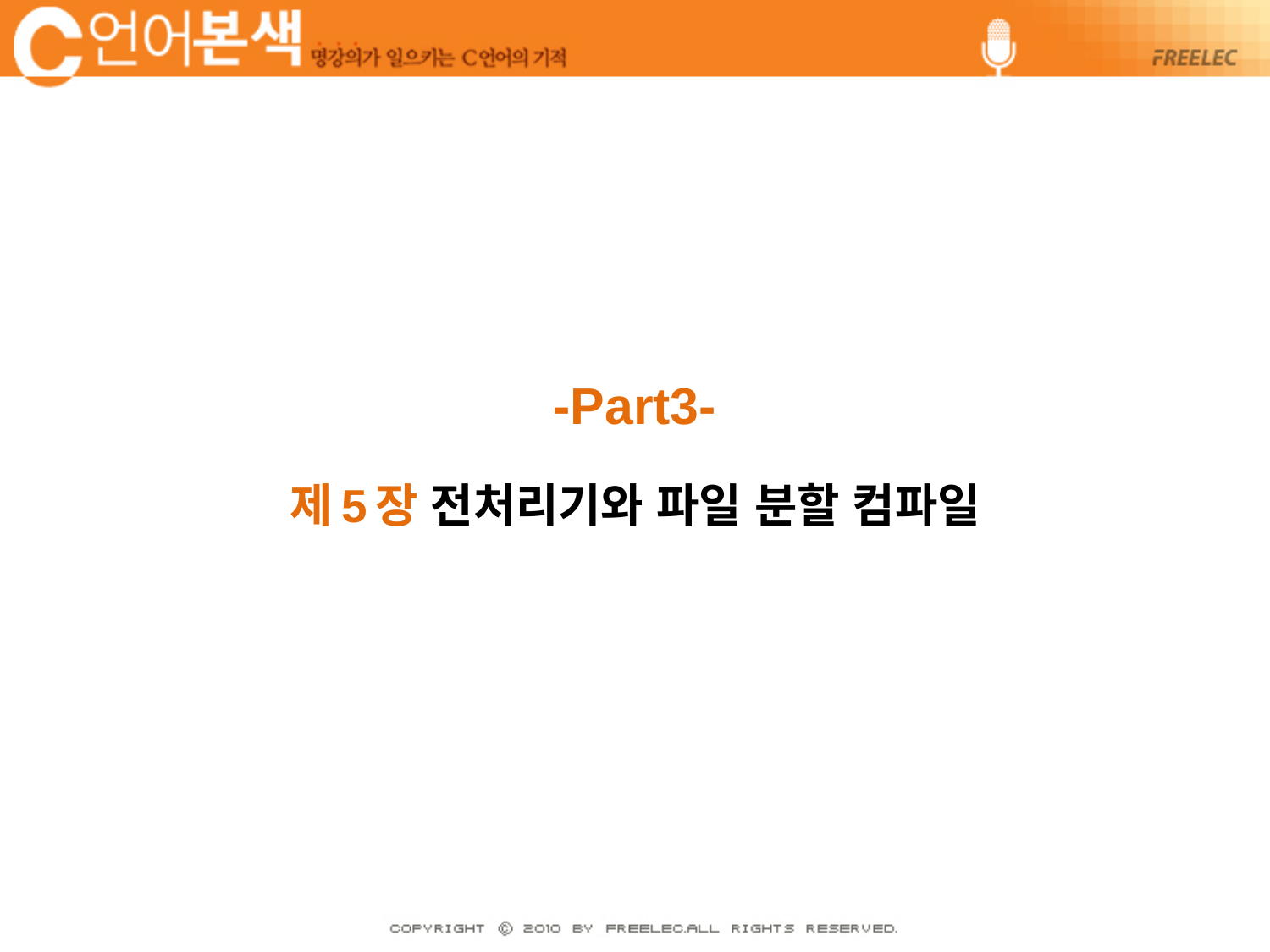

# -Part3- 제5장 전처리기와 파일 분할 컴파일